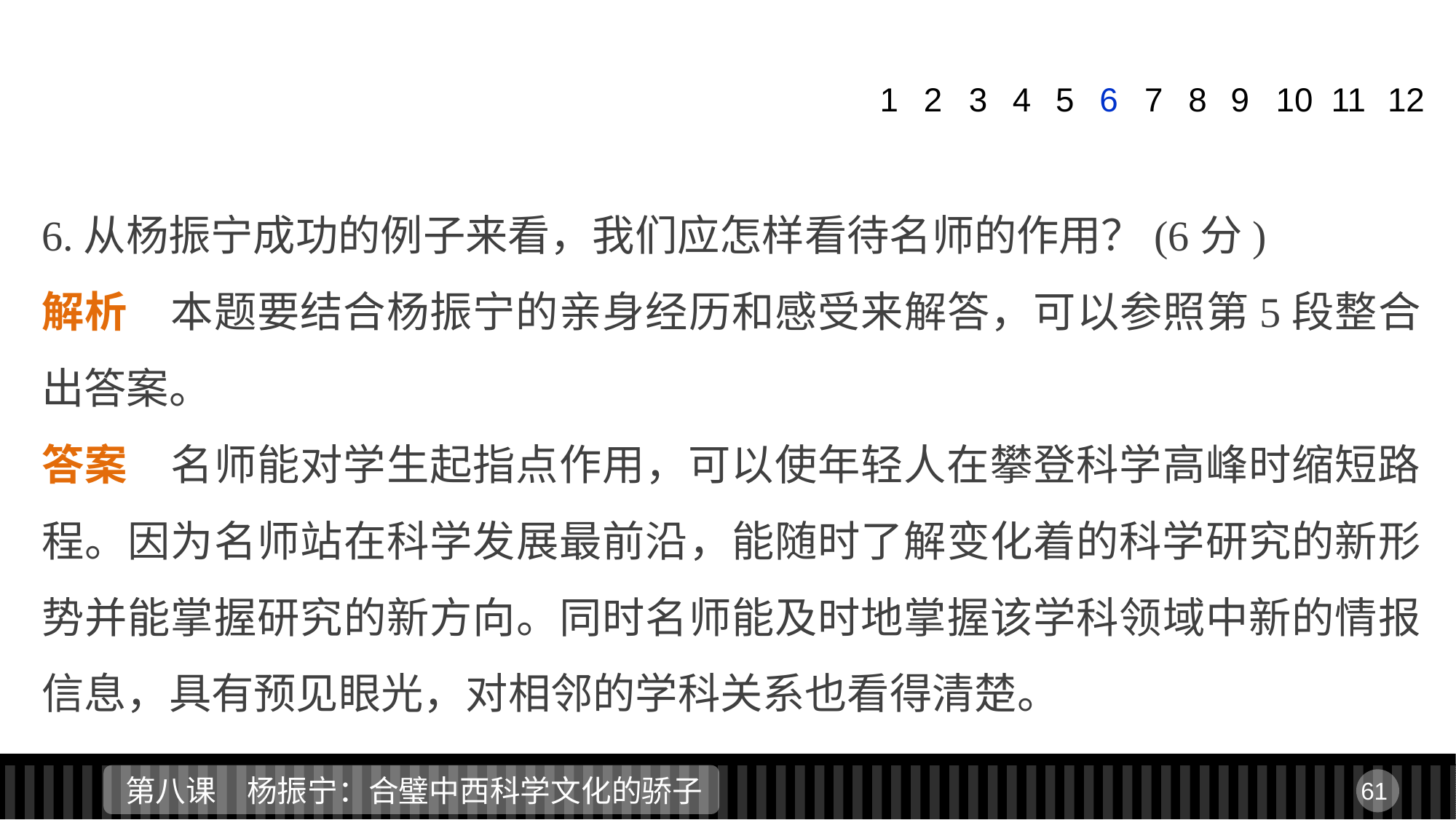

1
2
3
4
5
6
7
8
9
11
12
10
6.从杨振宁成功的例子来看，我们应怎样看待名师的作用？(6分)
解析　本题要结合杨振宁的亲身经历和感受来解答，可以参照第5段整合出答案。
答案　名师能对学生起指点作用，可以使年轻人在攀登科学高峰时缩短路程。因为名师站在科学发展最前沿，能随时了解变化着的科学研究的新形势并能掌握研究的新方向。同时名师能及时地掌握该学科领域中新的情报信息，具有预见眼光，对相邻的学科关系也看得清楚。